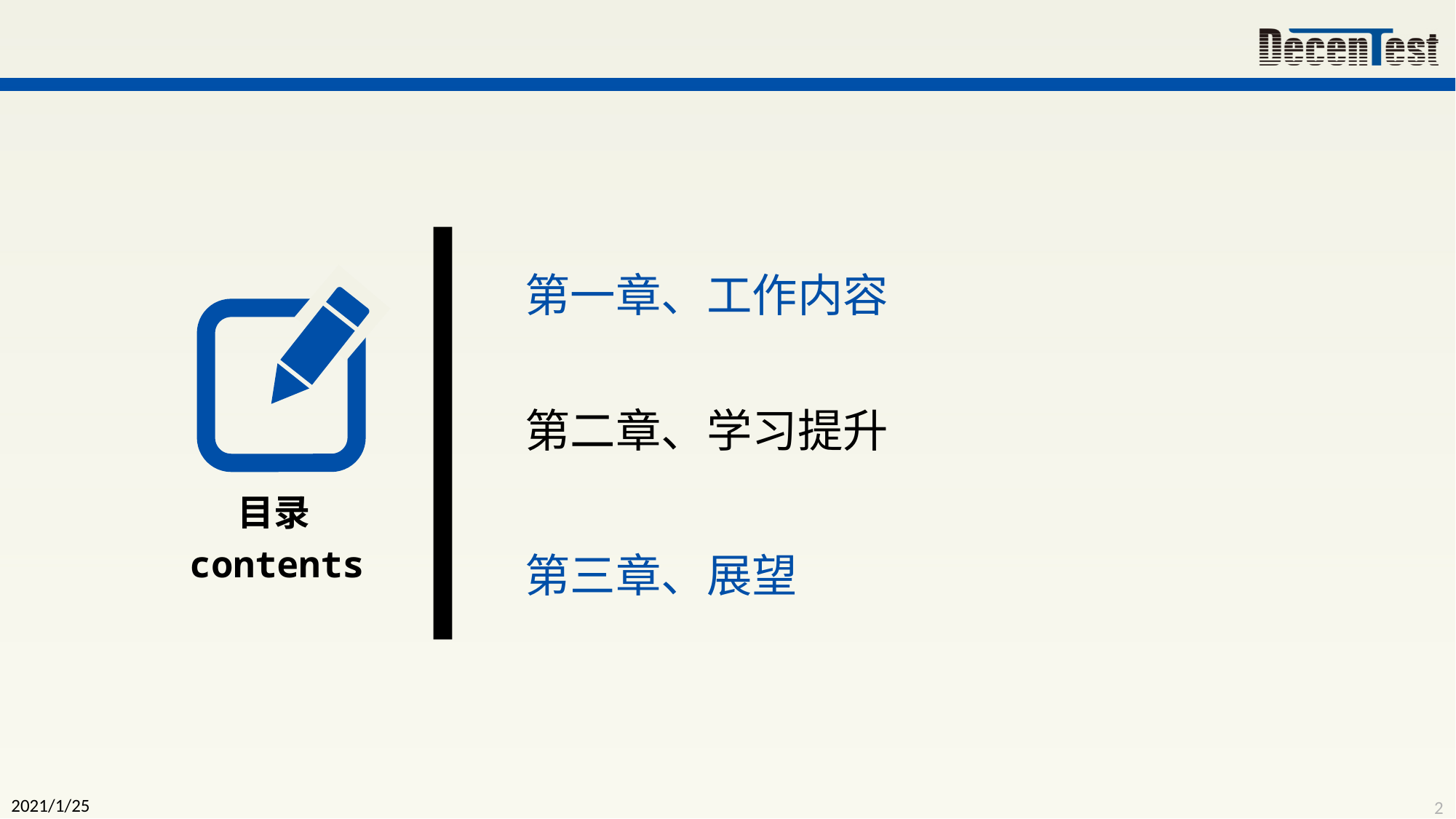

第一章、工作内容

第二章、学习提升
目录
contents
第三章、展望
2021/1/25
2